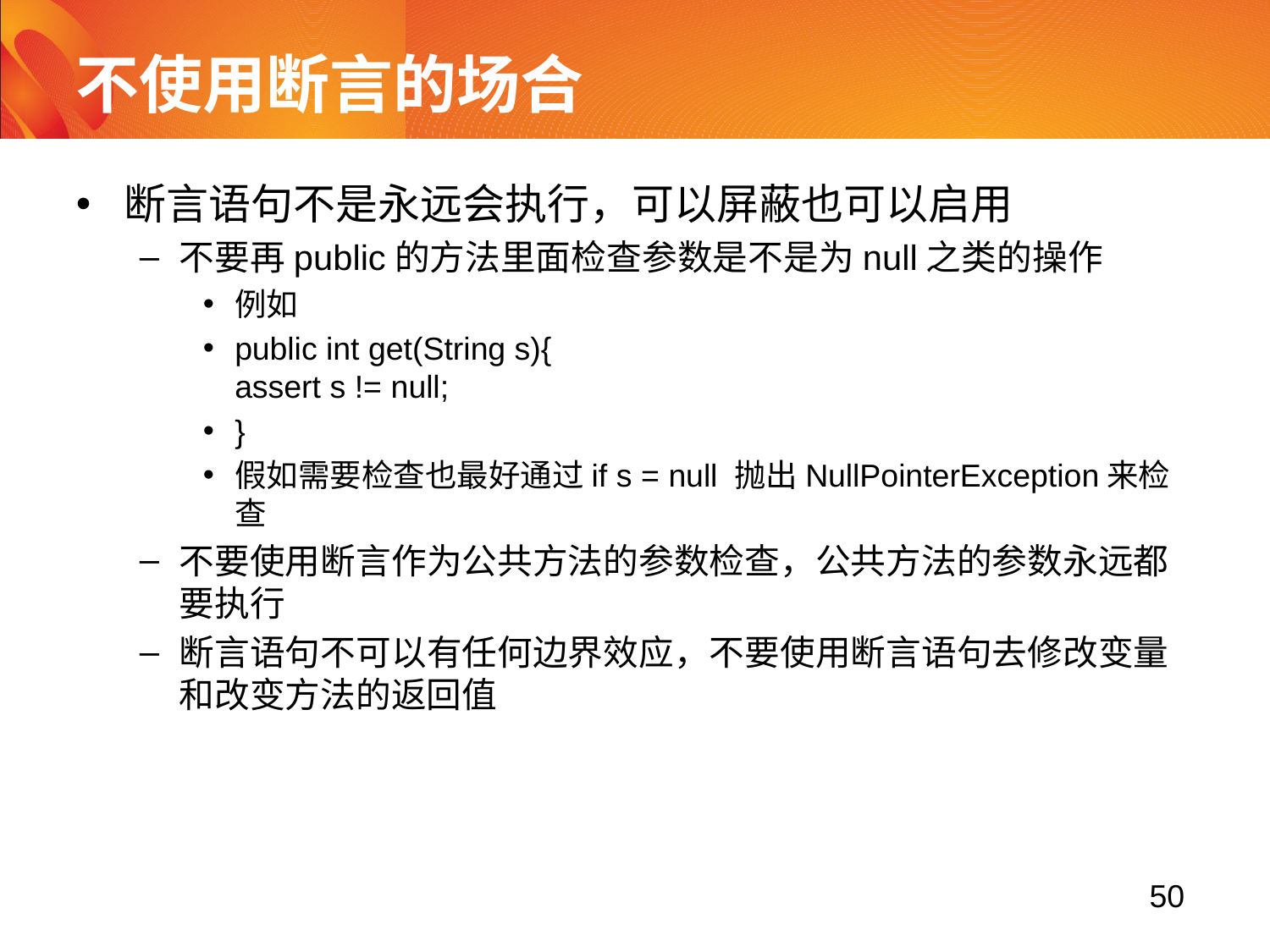

# 不使用断言的场合
断言语句不是永远会执行，可以屏蔽也可以启用
不要再public的方法里面检查参数是不是为null之类的操作
例如
public int get(String s){
assert s != null;
}
假如需要检查也最好通过if s = null 抛出NullPointerException来检查
不要使用断言作为公共方法的参数检查，公共方法的参数永远都要执行
断言语句不可以有任何边界效应，不要使用断言语句去修改变量和改变方法的返回值